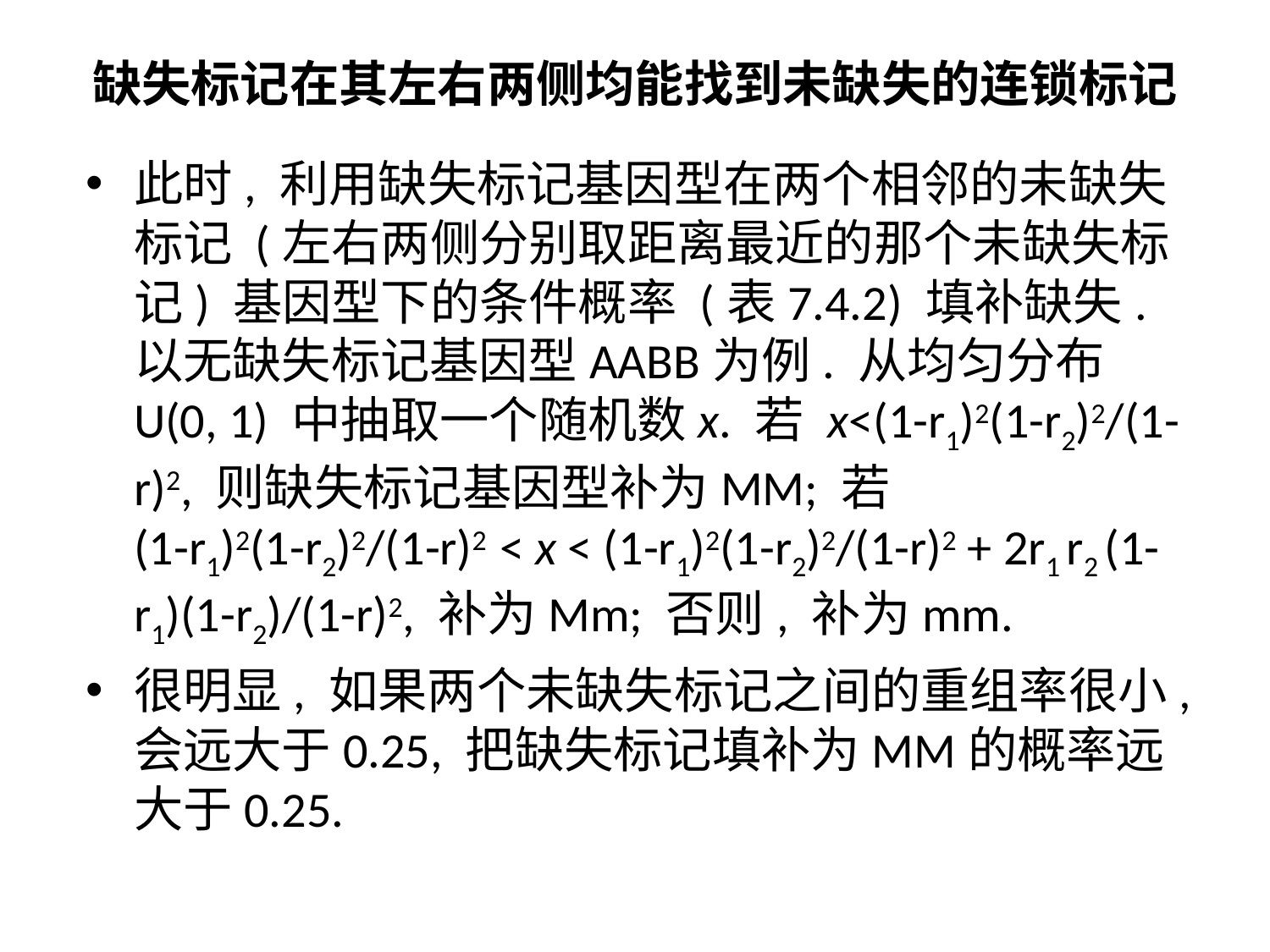

# 缺失标记在其左右两侧均能找到未缺失的连锁标记
此时, 利用缺失标记基因型在两个相邻的未缺失标记 (左右两侧分别取距离最近的那个未缺失标记) 基因型下的条件概率 (表7.4.2) 填补缺失. 以无缺失标记基因型AABB为例. 从均匀分布 U(0, 1) 中抽取一个随机数x. 若 x<(1-r1)2(1-r2)2/(1-r)2, 则缺失标记基因型补为MM; 若 (1-r1)2(1-r2)2/(1-r)2  < x < (1-r1)2(1-r2)2/(1-r)2 + 2r1 r2 (1-r1)(1-r2)/(1-r)2, 补为Mm; 否则, 补为mm.
很明显, 如果两个未缺失标记之间的重组率很小, 会远大于0.25, 把缺失标记填补为MM的概率远大于0.25.